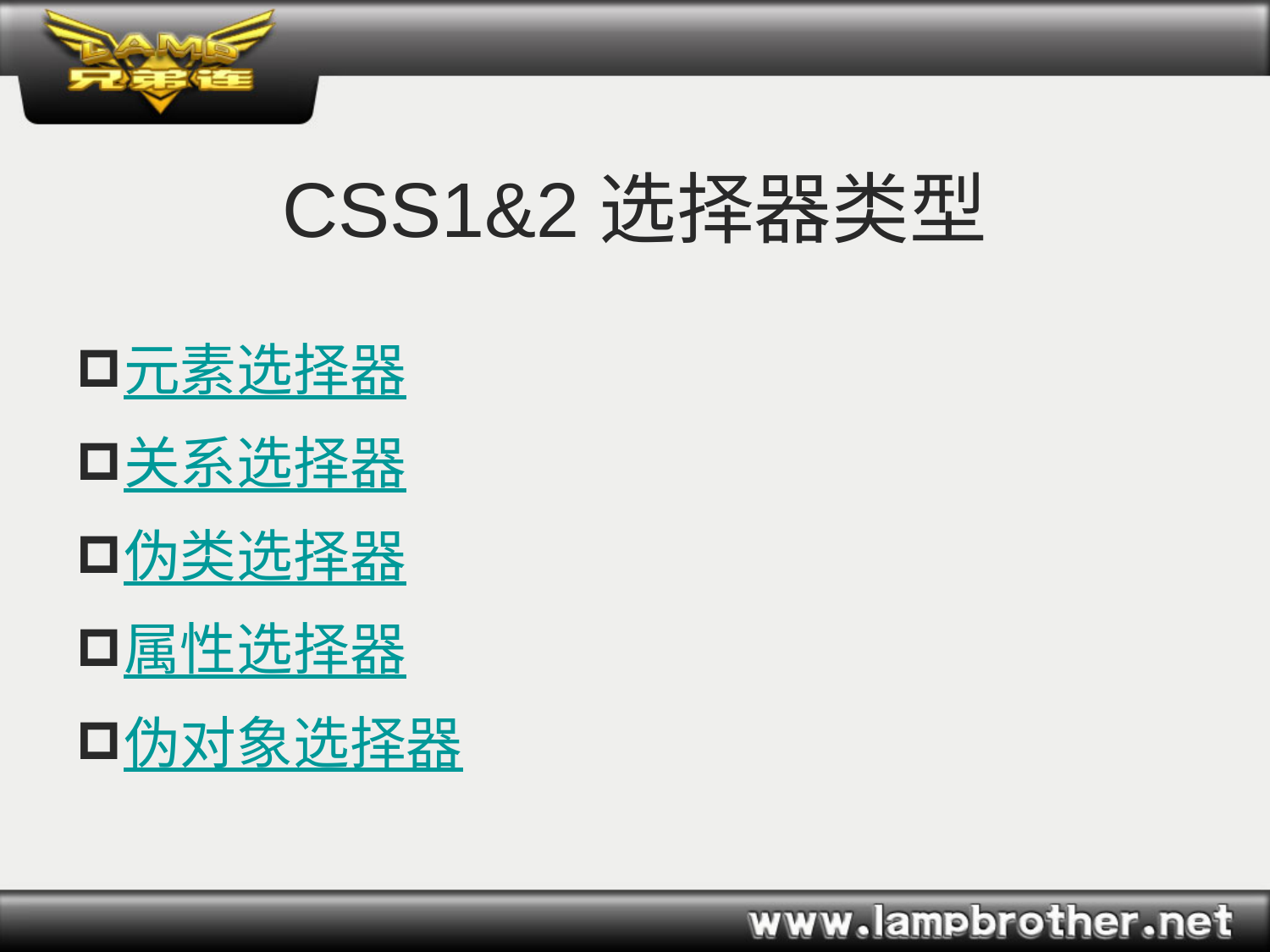

# CSS1&2选择器类型
元素选择器
关系选择器
伪类选择器
属性选择器
伪对象选择器